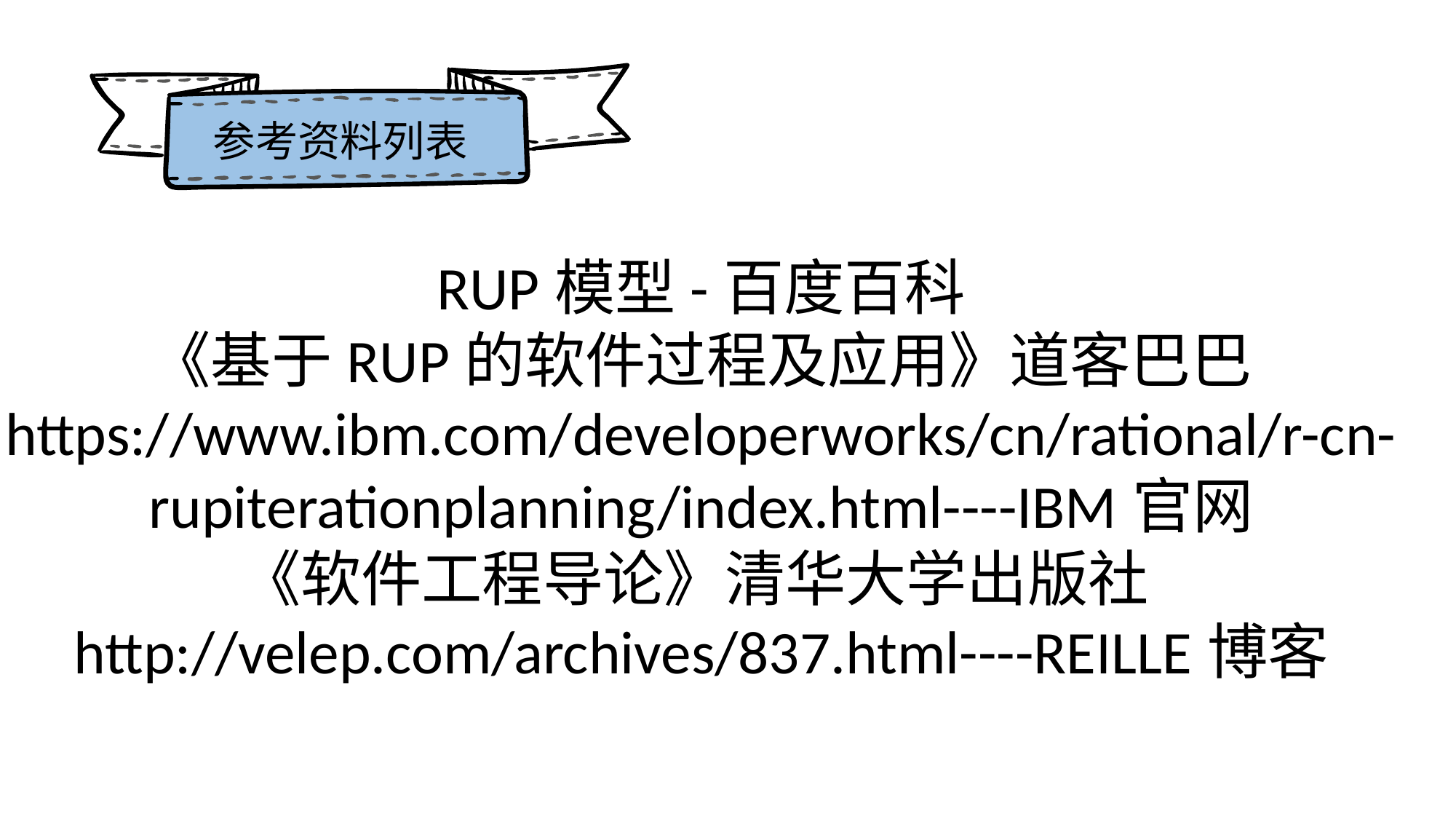

参考资料列表
RUP模型-百度百科
《基于RUP的软件过程及应用》道客巴巴
https://www.ibm.com/developerworks/cn/rational/r-cn-rupiterationplanning/index.html----IBM官网
《软件工程导论》清华大学出版社
http://velep.com/archives/837.html----REILLE博客